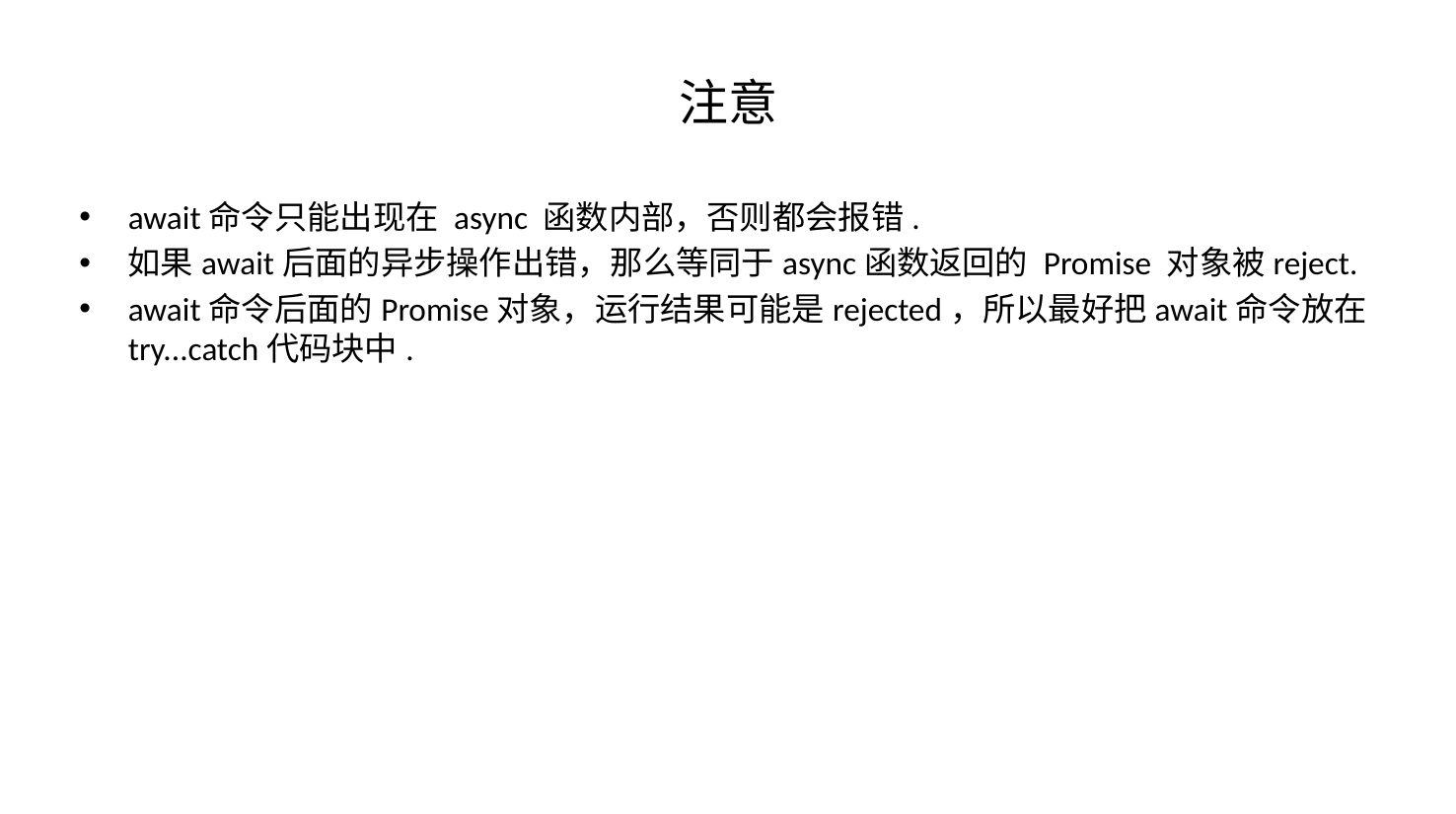

# 注意
await命令只能出现在 async 函数内部，否则都会报错.
如果await后面的异步操作出错，那么等同于async函数返回的 Promise 对象被reject.
await命令后面的Promise对象，运行结果可能是rejected，所以最好把await命令放在try...catch代码块中.